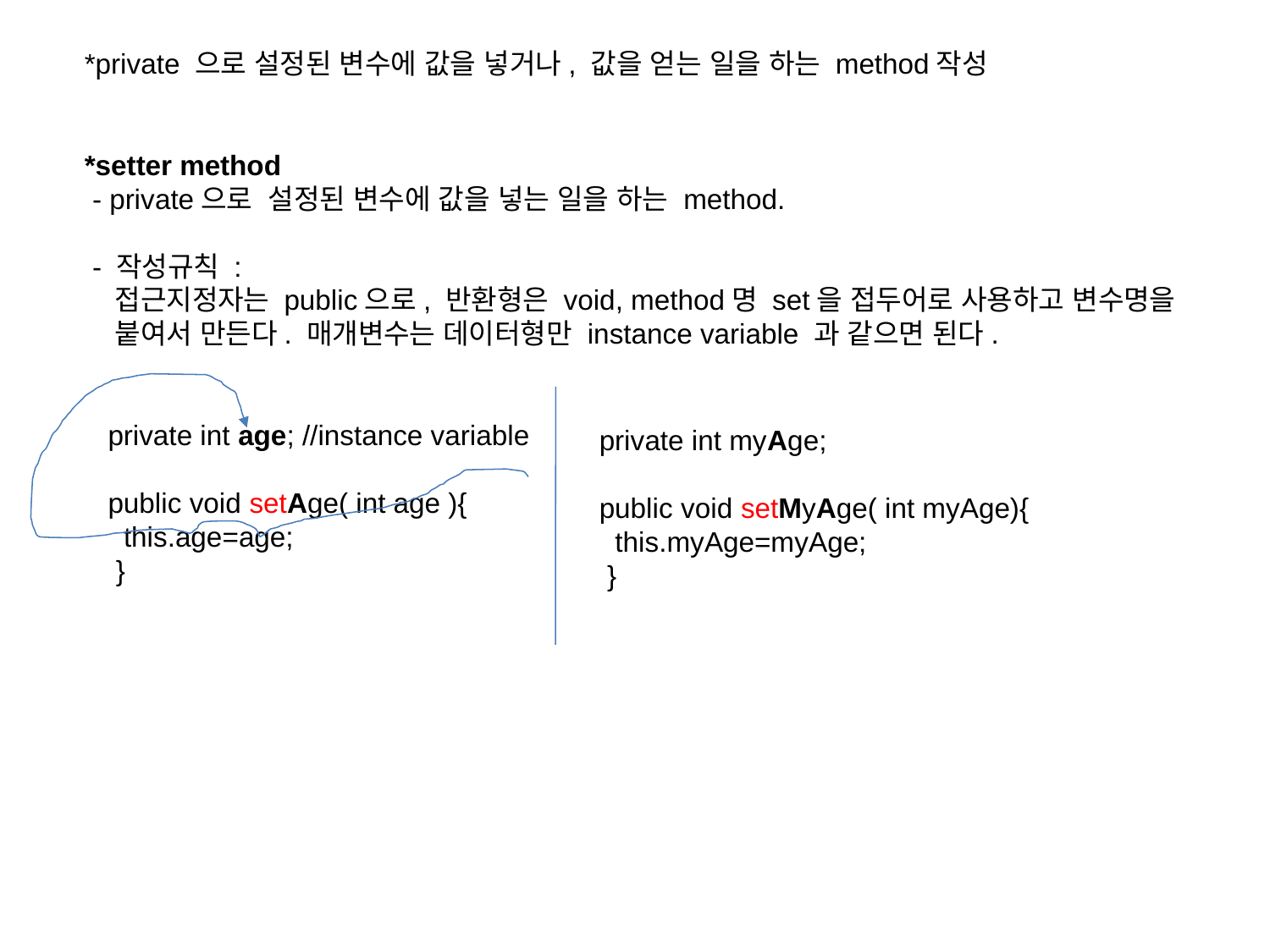

*private 으로 설정된 변수에 값을 넣거나, 값을 얻는 일을 하는 method작성

*setter method
 - private으로  설정된 변수에 값을 넣는 일을 하는 method.

 - 작성규칙 :
   접근지정자는 public으로, 반환형은 void, method명 set을 접두어로 사용하고 변수명을
   붙여서 만든다. 매개변수는 데이터형만 instance variable 과 같으면 된다.

   private int age; //instance variable

   public void setAge( int age ){
     this.age=age;
    }

private int myAge;

public void setMyAge( int myAge){
  this.myAge=myAge;
 }